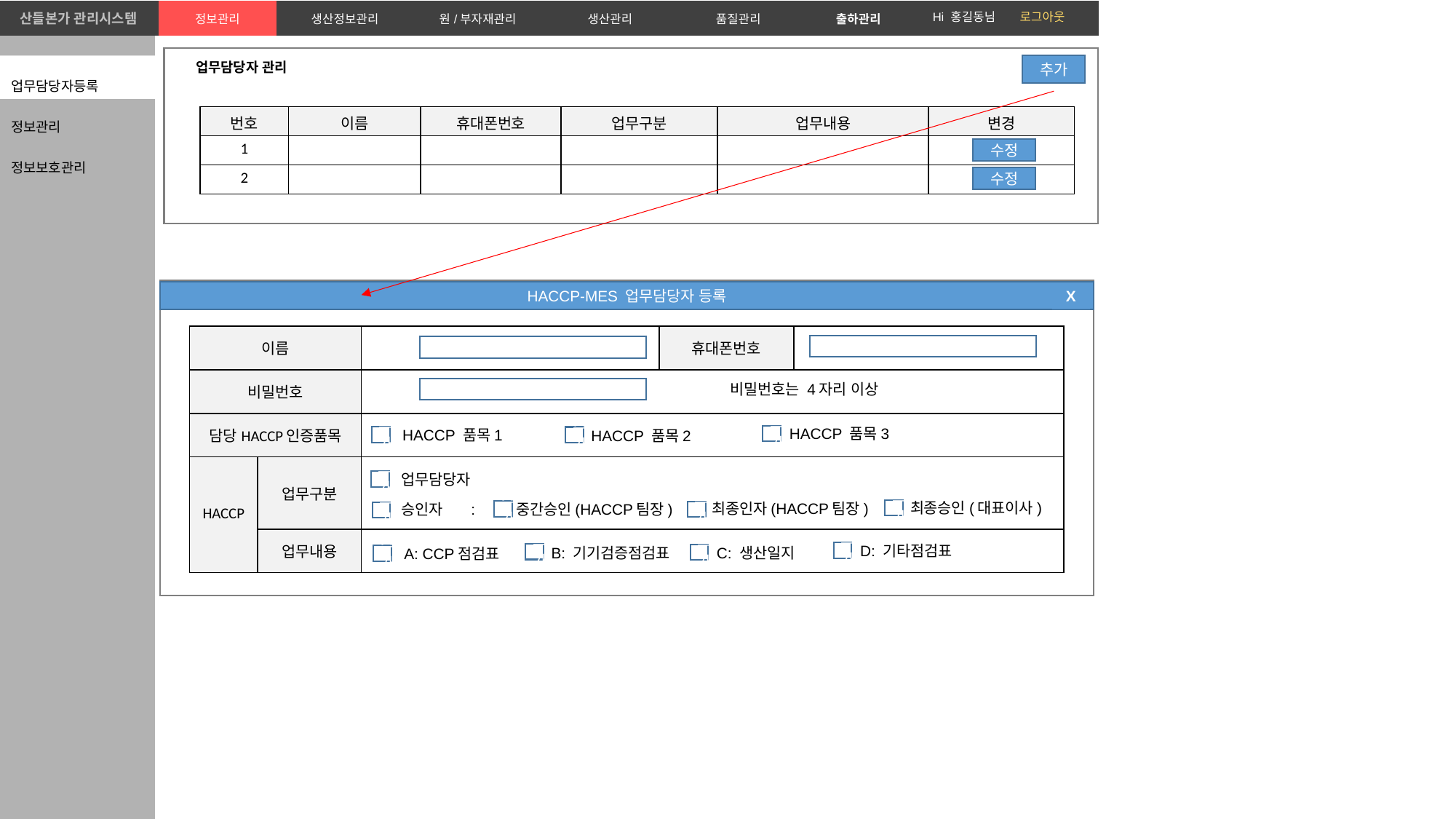

| 산들본가 관리시스템 | 정보관리 | 생산정보관리 | 원/부자재관리 | 생산관리 | 품질관리 | 출하관리 |  |
| --- | --- | --- | --- | --- | --- | --- | --- |
Hi 홍길동님       로그아웃

업무담당자등록
정보관리
정보보호관리

업무담당자 관리

추가
| 번호 | 이름 | 휴대폰번호 | 업무구분 | 업무내용 | 변경 |
| --- | --- | --- | --- | --- | --- |
| 1 |  |  |  |  |  |
| 2 |  |  |  |  |  |
수정
수정

HACCP-MES 업무담당자 등록
X
| 이름 |  |  | 휴대폰번호 |  |
| --- | --- | --- | --- | --- |
| 비밀번호 |  |  |  |  |
| 담당HACCP인증품목 |  |  |  |  |
| HACCP | 업무구분 |  |  |  |
|  | 업무내용 |  |  |  |
추가
추가
추가
비밀번호는 4자리 이상
HACCP 품목3
HACCP 품목1
HACCP 품목2
추가
추가
추가
업무담당자
추가
승인자      :
최종승인(대표이사)
최종인자(HACCP팀장)
중간승인(HACCP팀장)
추가
추가
추가
추가
D: 기타점검표
C: 생산일지
B: 기기검증점검표
추가
A: CCP점검표
추가
추가
추가